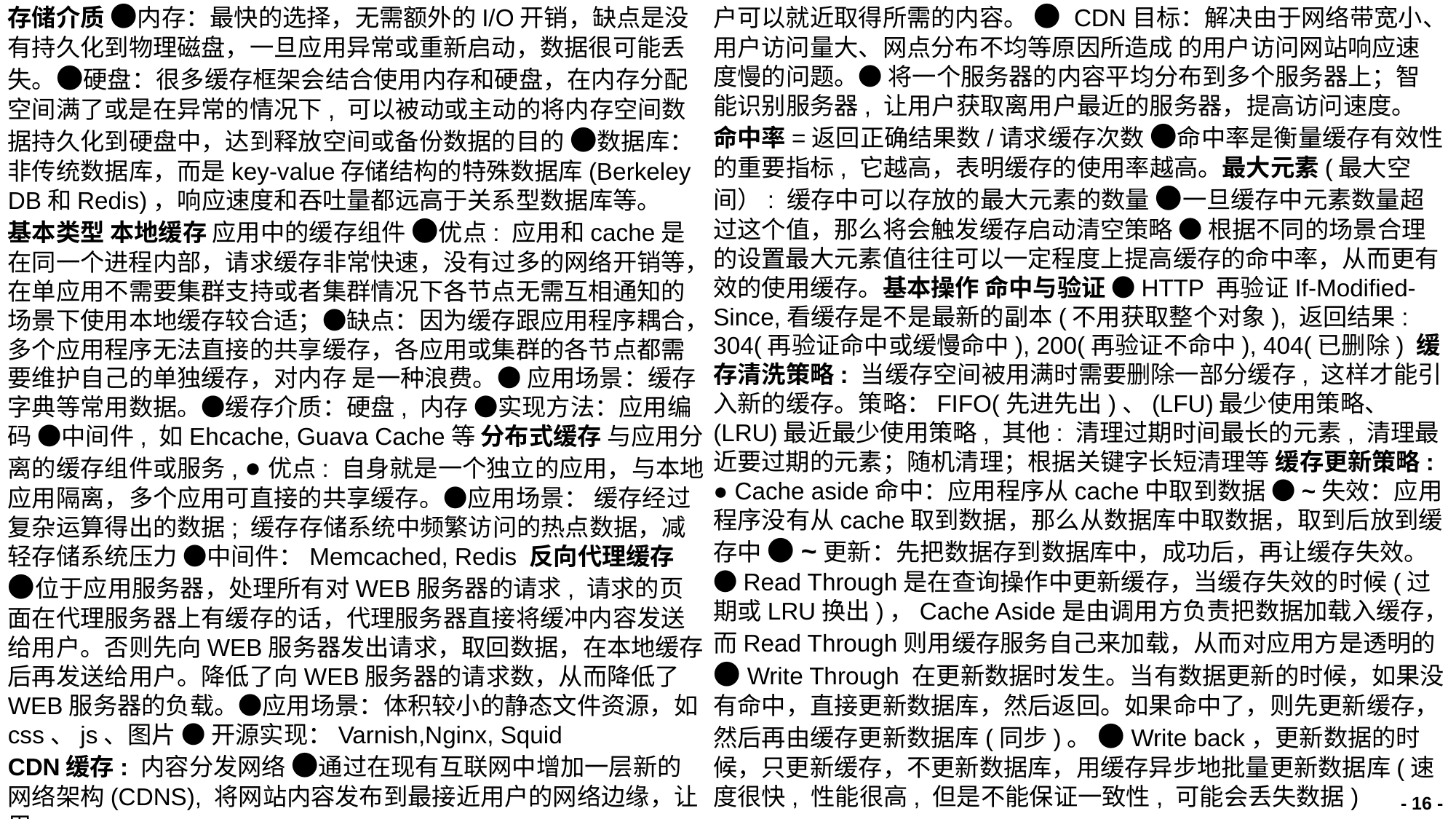

存储介质 ●内存：最快的选择，无需额外的I/O开销，缺点是没有持久化到物理磁盘，一旦应用异常或重新启动，数据很可能丢失。●硬盘：很多缓存框架会结合使用内存和硬盘，在内存分配空间满了或是在异常的情况下, 可以被动或主动的将内存空间数据持久化到硬盘中，达到释放空间或备份数据的目的 ●数据库：非传统数据库，而是key-value存储结构的特殊数据库(Berkeley DB和Redis)，响应速度和吞吐量都远高于关系型数据库等。
基本类型 本地缓存 应用中的缓存组件 ●优点: 应用和cache是在同一个进程内部，请求缓存非常快速，没有过多的网络开销等，在单应用不需要集群支持或者集群情况下各节点无需互相通知的场景下使用本地缓存较合适；●缺点：因为缓存跟应用程序耦合，多个应用程序无法直接的共享缓存，各应用或集群的各节点都需要维护自己的单独缓存，对内存 是一种浪费。● 应用场景：缓存字典等常用数据。●缓存介质：硬盘, 内存 ●实现方法：应用编码 ●中间件, 如Ehcache, Guava Cache等 分布式缓存 与应用分离的缓存组件或服务, ●优点: 自身就是一个独立的应用，与本地应用隔离，多个应用可直接的共享缓存。●应用场景： 缓存经过复杂运算得出的数据; 缓存存储系统中频繁访问的热点数据，减轻存储系统压力 ●中间件：Memcached, Redis 反向代理缓存 ●位于应用服务器，处理所有对WEB服务器的请求, 请求的页面在代理服务器上有缓存的话，代理服务器直接将缓冲内容发送给用户。否则先向WEB服务器发出请求，取回数据，在本地缓存后再发送给用户。降低了向WEB服务器的请求数，从而降低了WEB服务器的负载。●应用场景：体积较小的静态文件资源，如css、js、图片 ● 开源实现：Varnish,Nginx, Squid
CDN缓存: 内容分发网络 ●通过在现有互联网中增加一层新的网络架构(CDNS), 将网站内容发布到最接近用户的网络边缘，让用
户可以就近取得所需的内容。 ● CDN目标：解决由于网络带宽小、用户访问量大、网点分布不均等原因所造成 的用户访问网站响应速度慢的问题。● 将一个服务器的内容平均分布到多个服务器上；智能识别服务器, 让用户获取离用户最近的服务器，提高访问速度。
命中率=返回正确结果数/请求缓存次数 ●命中率是衡量缓存有效性的重要指标, 它越高，表明缓存的使用率越高。最大元素(最大空间）: 缓存中可以存放的最大元素的数量 ●一旦缓存中元素数量超过这个值，那么将会触发缓存启动清空策略 ● 根据不同的场景合理的设置最大元素值往往可以一定程度上提高缓存的命中率，从而更有效的使用缓存。基本操作 命中与验证 ●HTTP 再验证If-Modified-Since,看缓存是不是最新的副本(不用获取整个对象), 返回结果: 304(再验证命中或缓慢命中), 200(再验证不命中), 404(已删除) 缓存清洗策略: 当缓存空间被用满时需要删除一部分缓存, 这样才能引入新的缓存。策略：FIFO(先进先出)、(LFU)最少使用策略、(LRU)最近最少使用策略, 其他: 清理过期时间最长的元素, 清理最近要过期的元素；随机清理；根据关键字长短清理等 缓存更新策略: ● Cache aside命中：应用程序从cache中取到数据 ●~失效：应用程序没有从cache取到数据，那么从数据库中取数据，取到后放到缓存中 ●~更新：先把数据存到数据库中，成功后，再让缓存失效。●Read Through是在查询操作中更新缓存，当缓存失效的时候(过期或LRU换出)，Cache Aside是由调用方负责把数据加载入缓存，而Read Through则用缓存服务自己来加载，从而对应用方是透明的 ●Write Through 在更新数据时发生。当有数据更新的时候，如果没有命中，直接更新数据库，然后返回。如果命中了，则先更新缓存，然后再由缓存更新数据库(同步)。 ●Write back，更新数据的时候，只更新缓存，不更新数据库，用缓存异步地批量更新数据库(速度很快, 性能很高, 但是不能保证一致性, 可能会丢失数据)